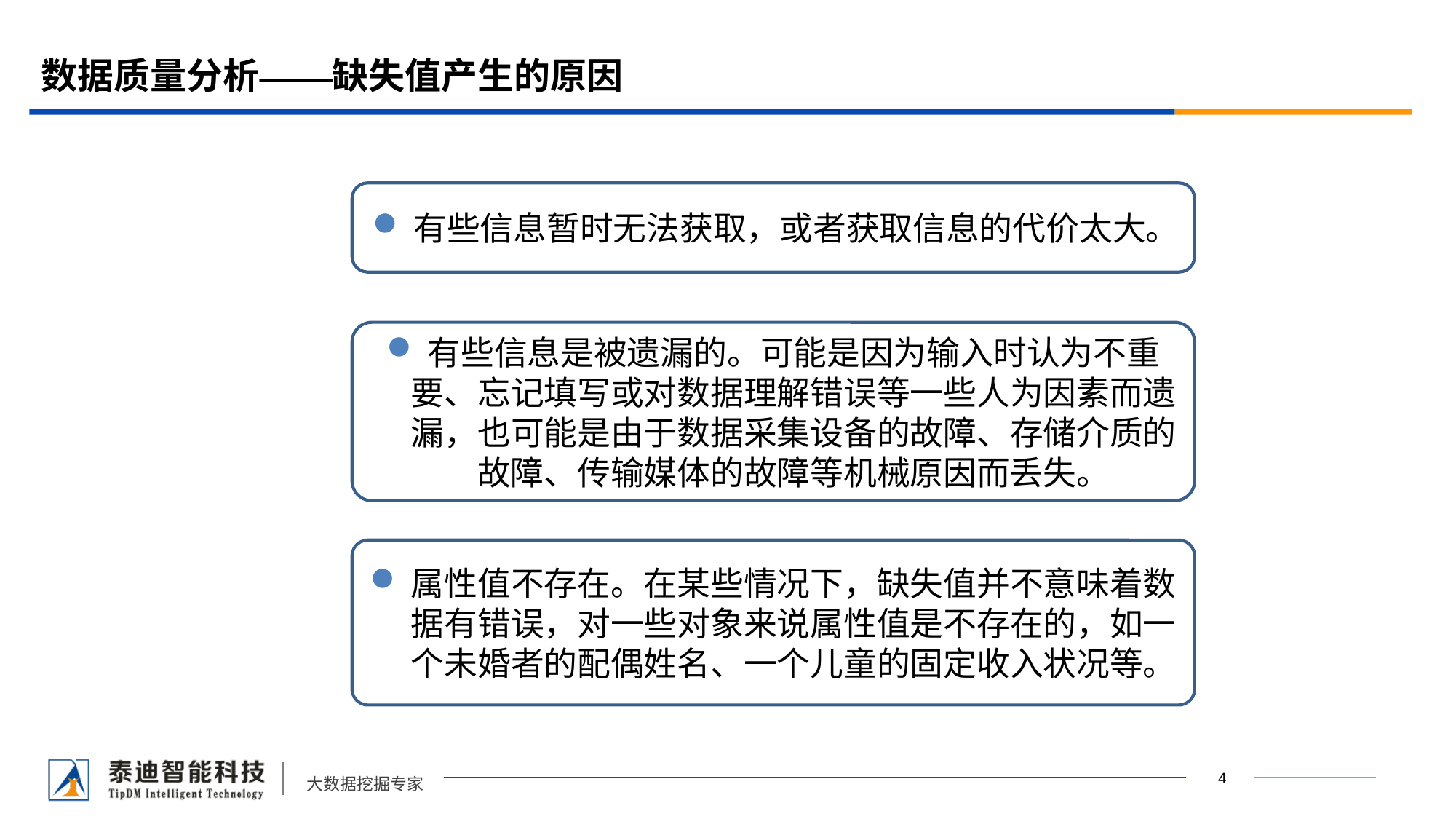

# 数据质量分析——缺失值产生的原因

有些信息暂时无法获取，或者获取信息的代价太大。
有些信息是被遗漏的。可能是因为输入时认为不重要、忘记填写或对数据理解错误等一些人为因素而遗漏，也可能是由于数据采集设备的故障、存储介质的故障、传输媒体的故障等机械原因而丢失。
属性值不存在。在某些情况下，缺失值并不意味着数据有错误，对一些对象来说属性值是不存在的，如一个未婚者的配偶姓名、一个儿童的固定收入状况等。